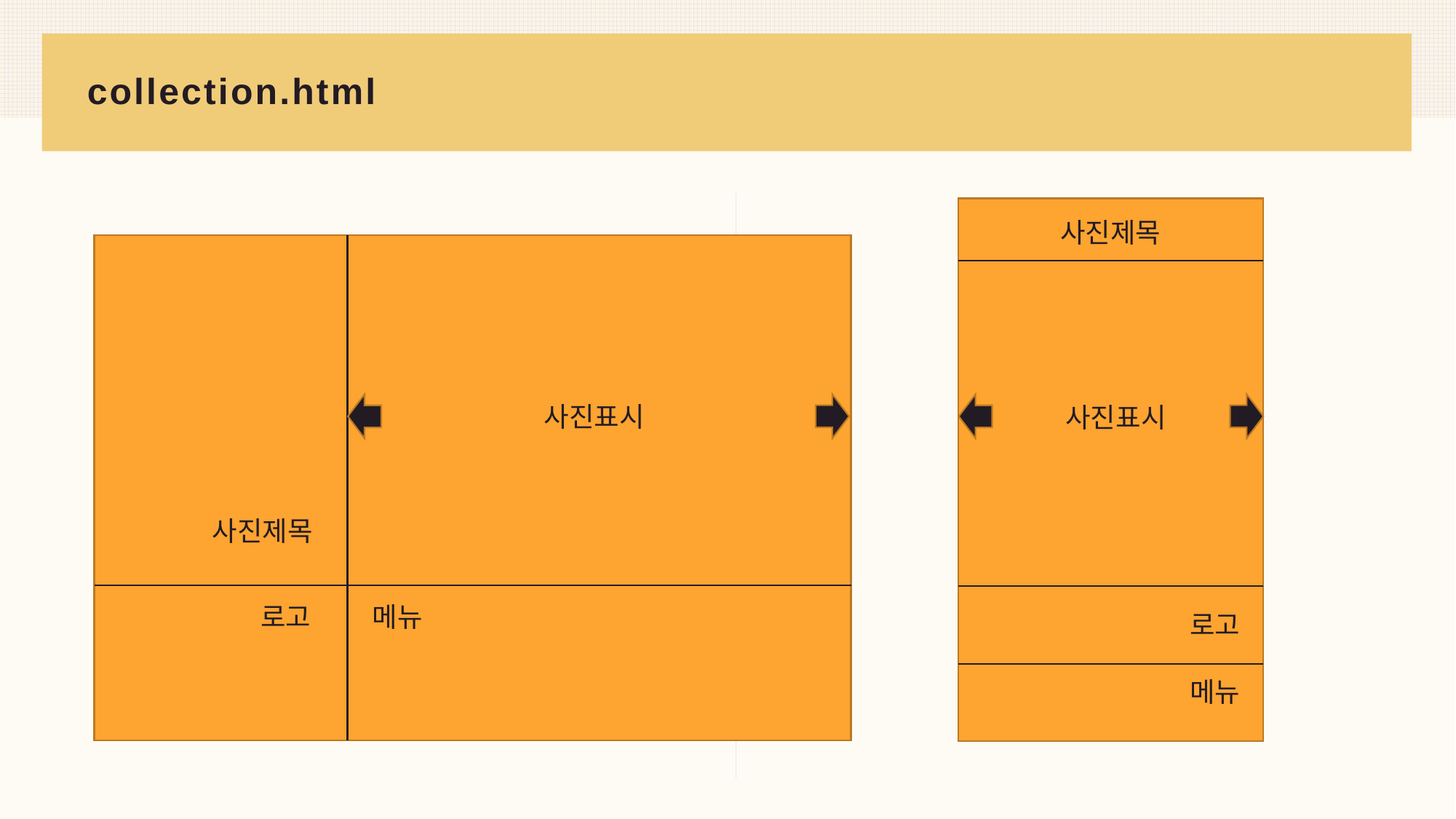

# collection.html

사진제목

사진표시

사진표시
사진제목
로고
메뉴
로고
메뉴